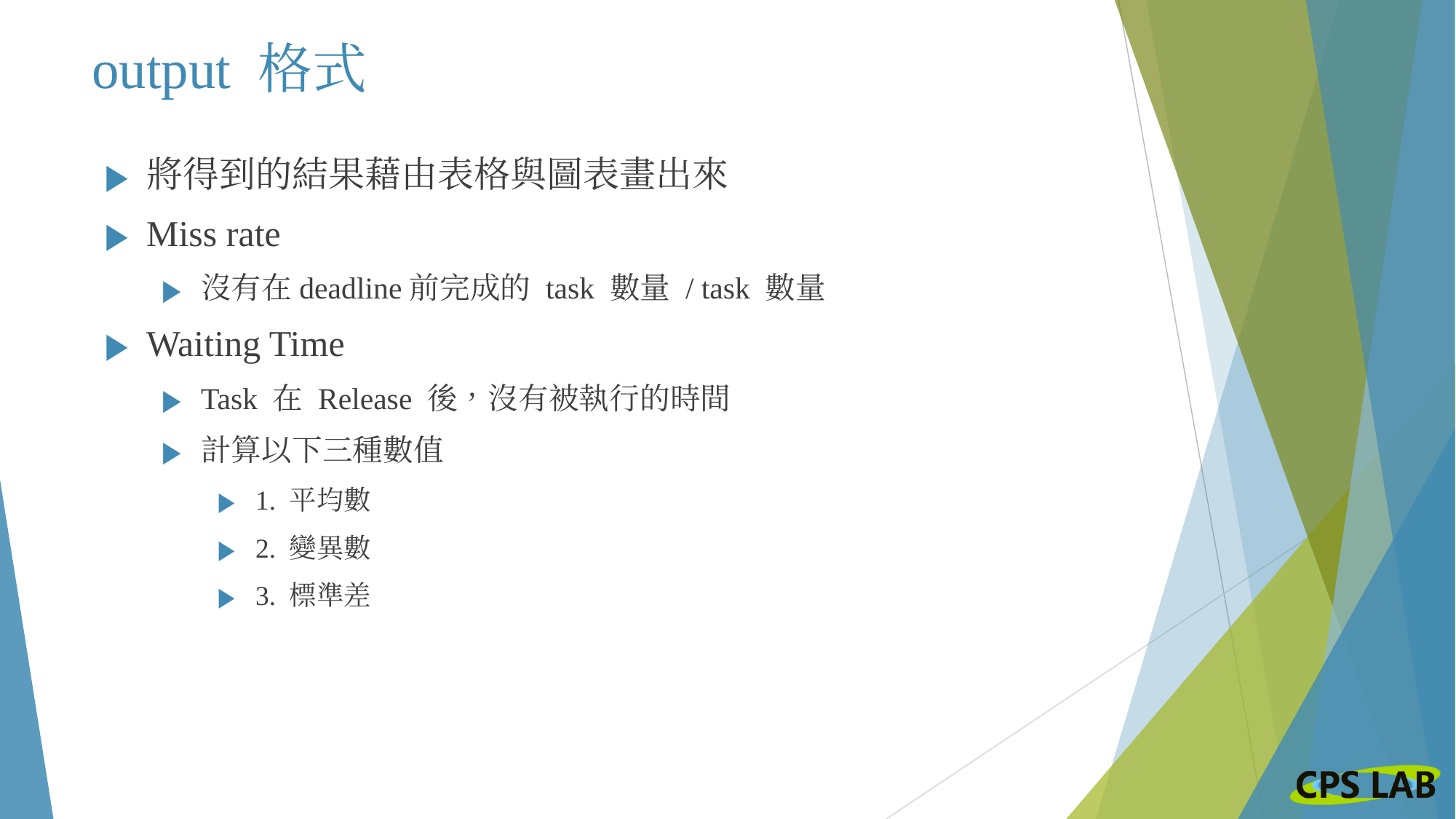

# output 格式
將得到的結果藉由表格與圖表畫出來
Miss rate
沒有在deadline前完成的 task 數量 / task 數量
Waiting Time
Task 在 Release 後，沒有被執行的時間
計算以下三種數值
1. 平均數
2. 變異數
3. 標準差